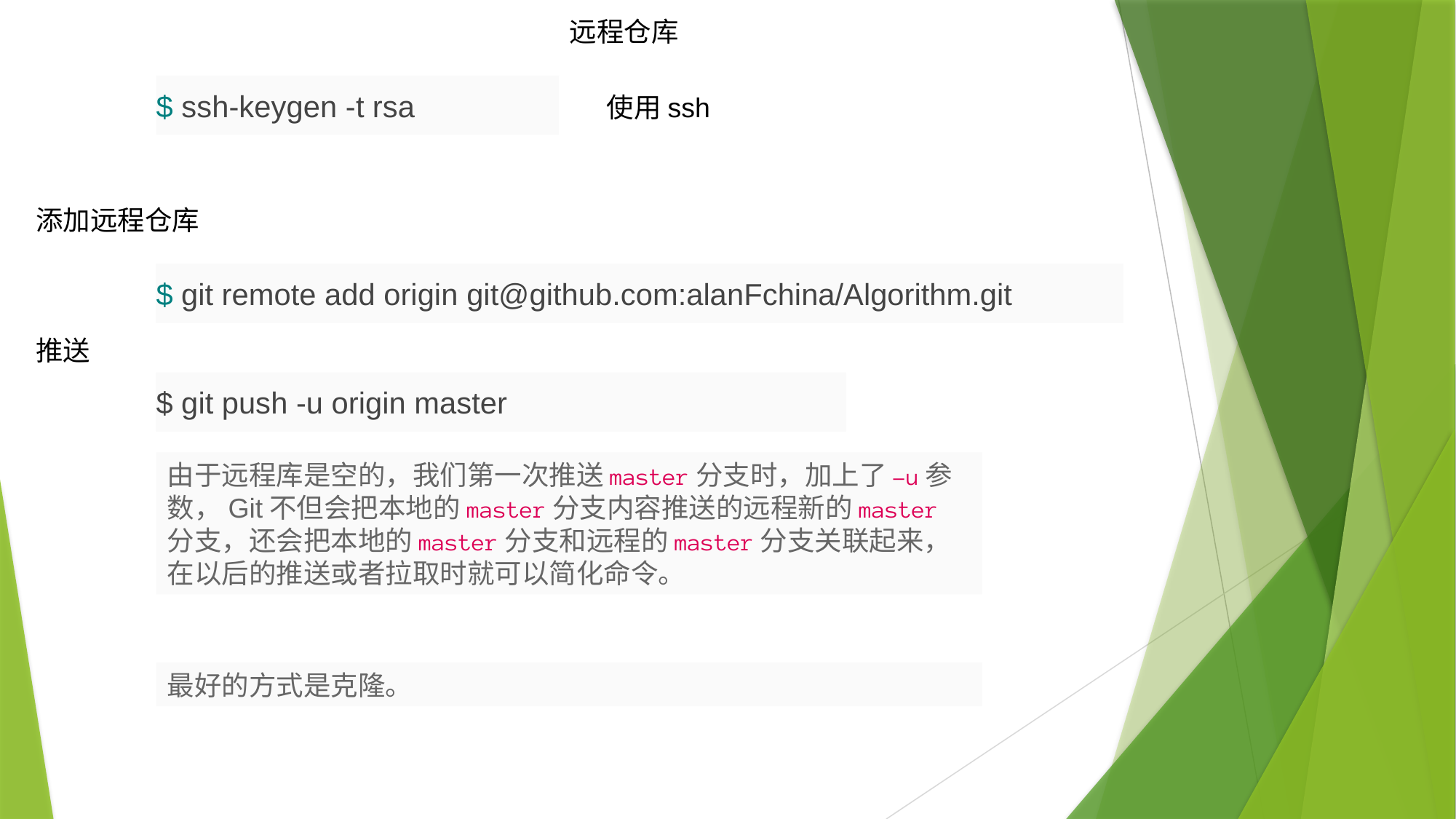

远程仓库
$ ssh-keygen -t rsa
使用ssh
添加远程仓库
$ git remote add origin git@github.com:alanFchina/Algorithm.git
推送
$ git push -u origin master
由于远程库是空的，我们第一次推送master分支时，加上了-u参数，Git不但会把本地的master分支内容推送的远程新的master分支，还会把本地的master分支和远程的master分支关联起来，在以后的推送或者拉取时就可以简化命令。
最好的方式是克隆。